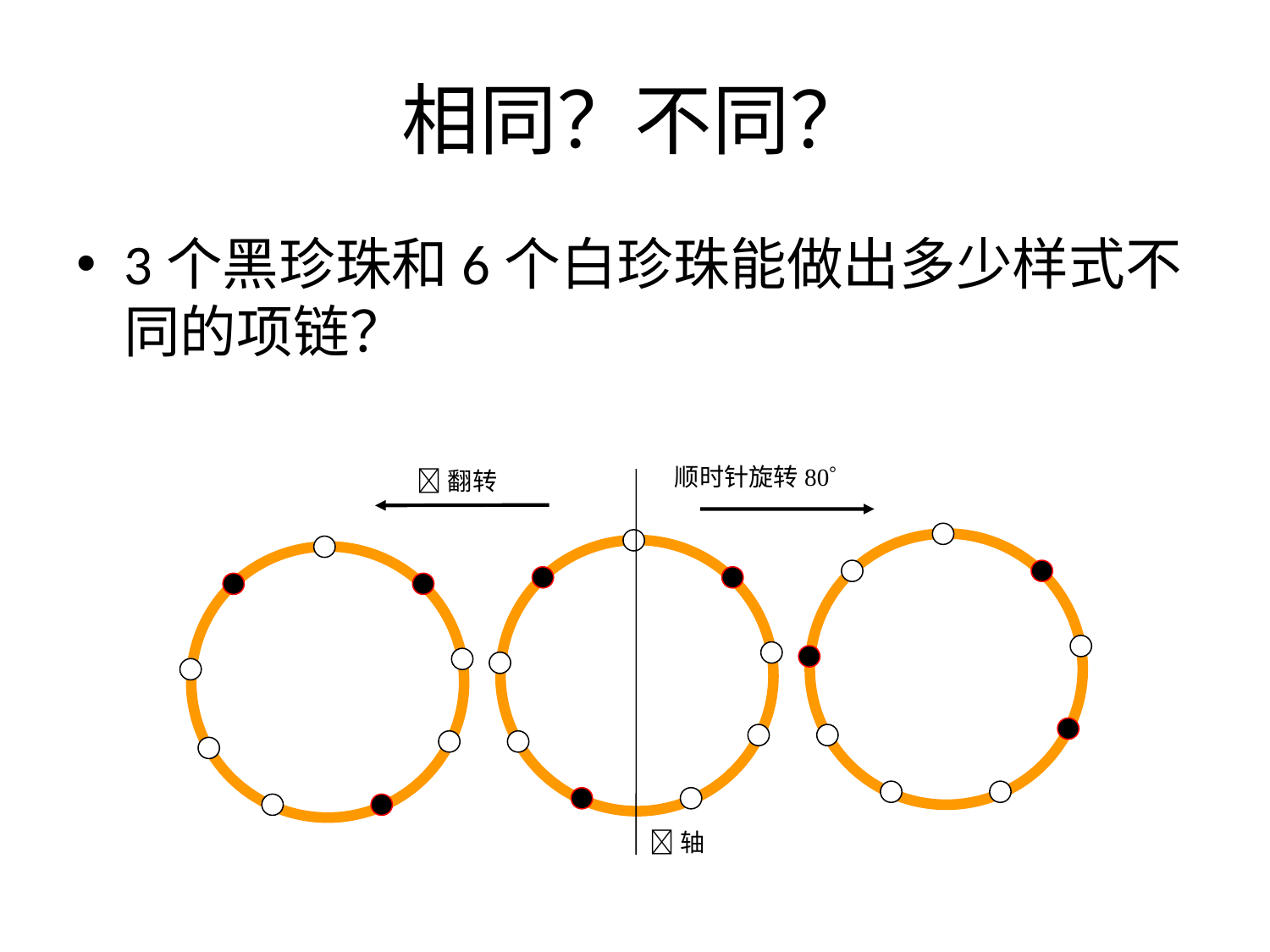

# 相同？不同？
3个黑珍珠和6个白珍珠能做出多少样式不同的项链？
顺时针旋转80°
α翻转

α轴